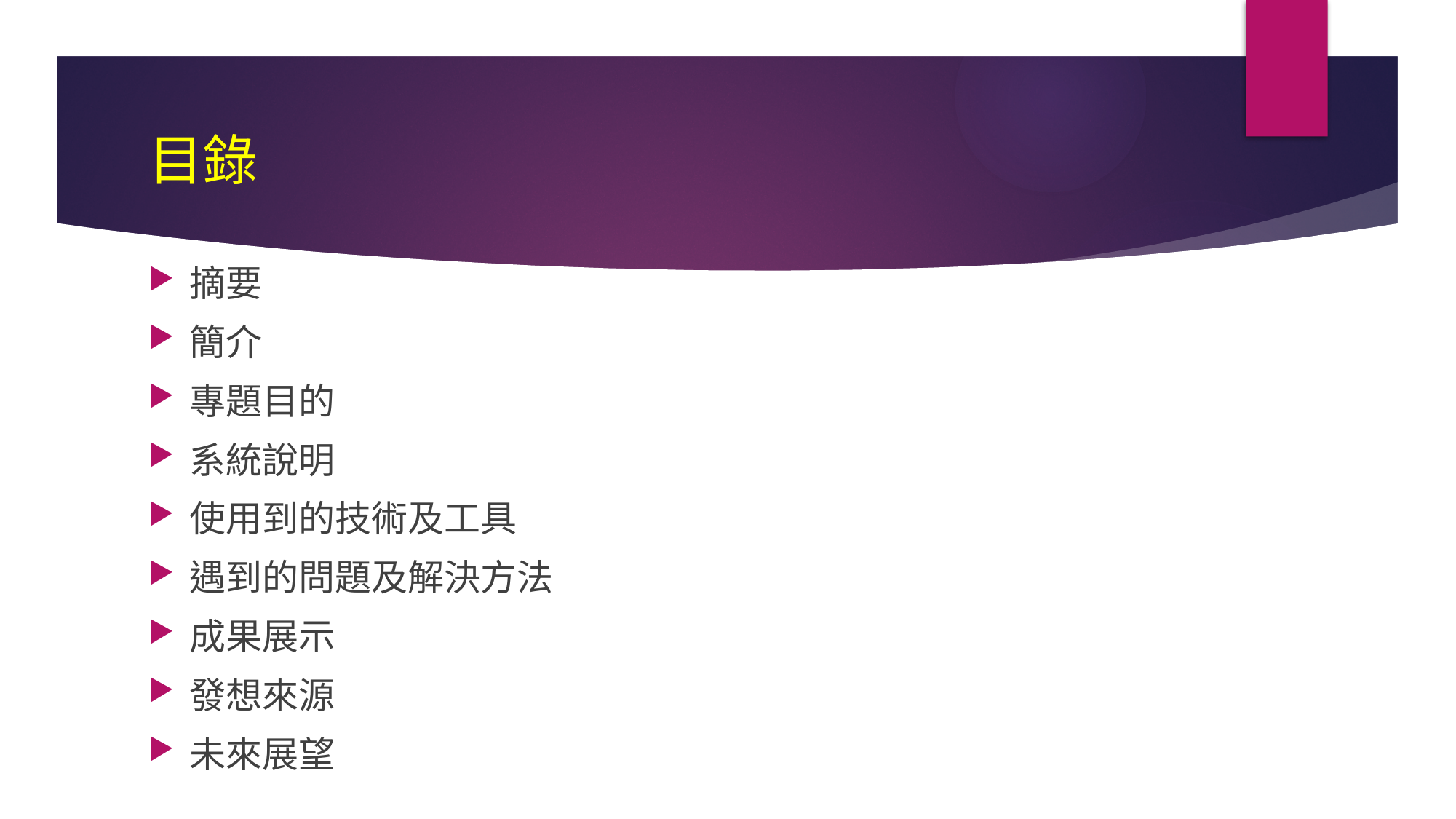

# 目錄
摘要
簡介
專題目的
系統說明
使用到的技術及工具
遇到的問題及解決方法
成果展示
發想來源
未來展望